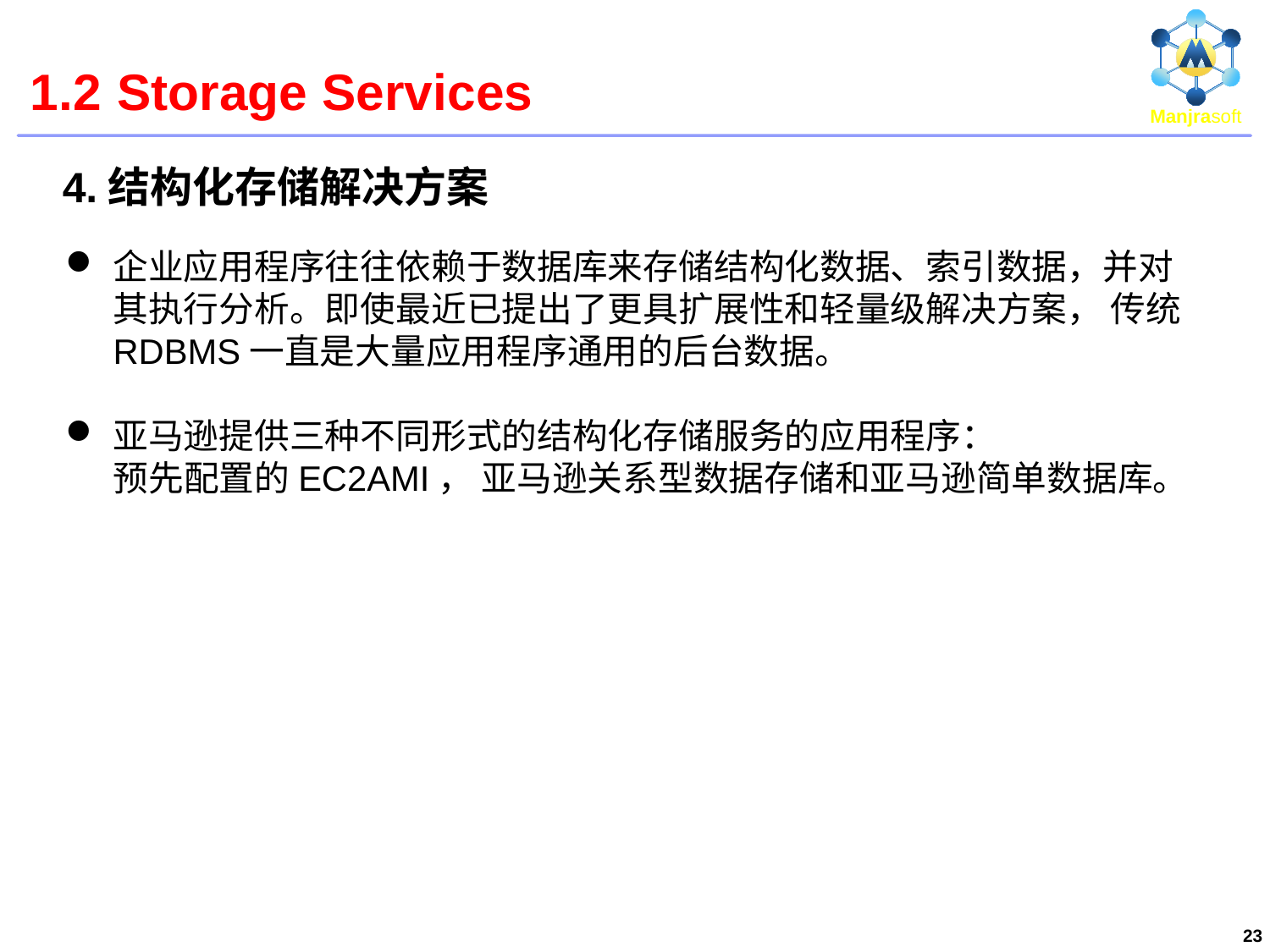

# 1.2 Storage Services
4.结构化存储解决方案
企业应用程序往往依赖于数据库来存储结构化数据、索引数据，并对其执行分析。即使最近已提出了更具扩展性和轻量级解决方案， 传统 RDBMS一直是大量应用程序通用的后台数据。

亚马逊提供三种不同形式的结构化存储服务的应用程序：
     预先配置的EC2AMI， 亚马逊关系型数据存储和亚马逊简单数据库。
23